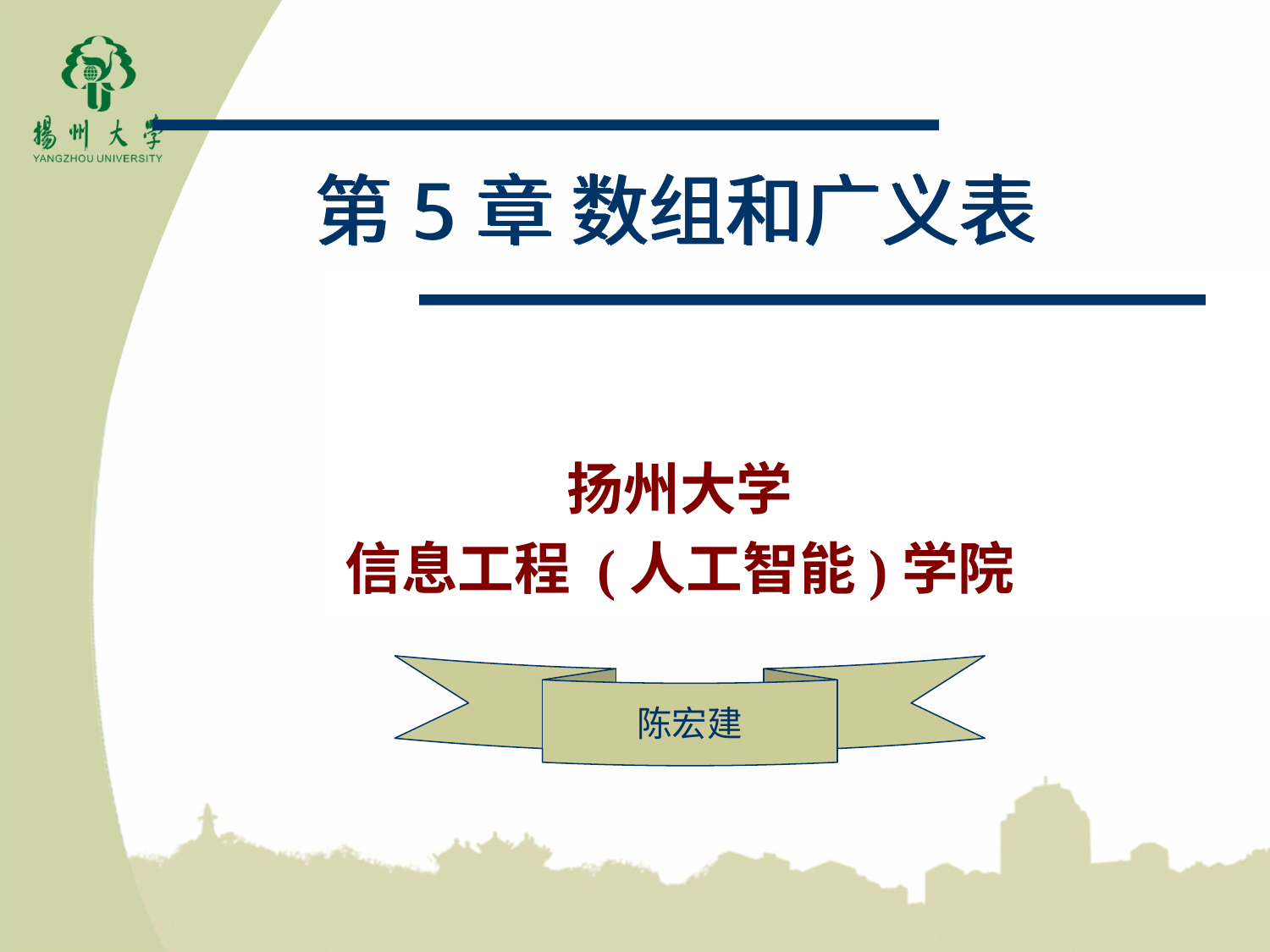

# 第5章 数组和广义表
第5章 数组和广义表
扬州大学
信息工程 (人工智能)学院

陈宏建